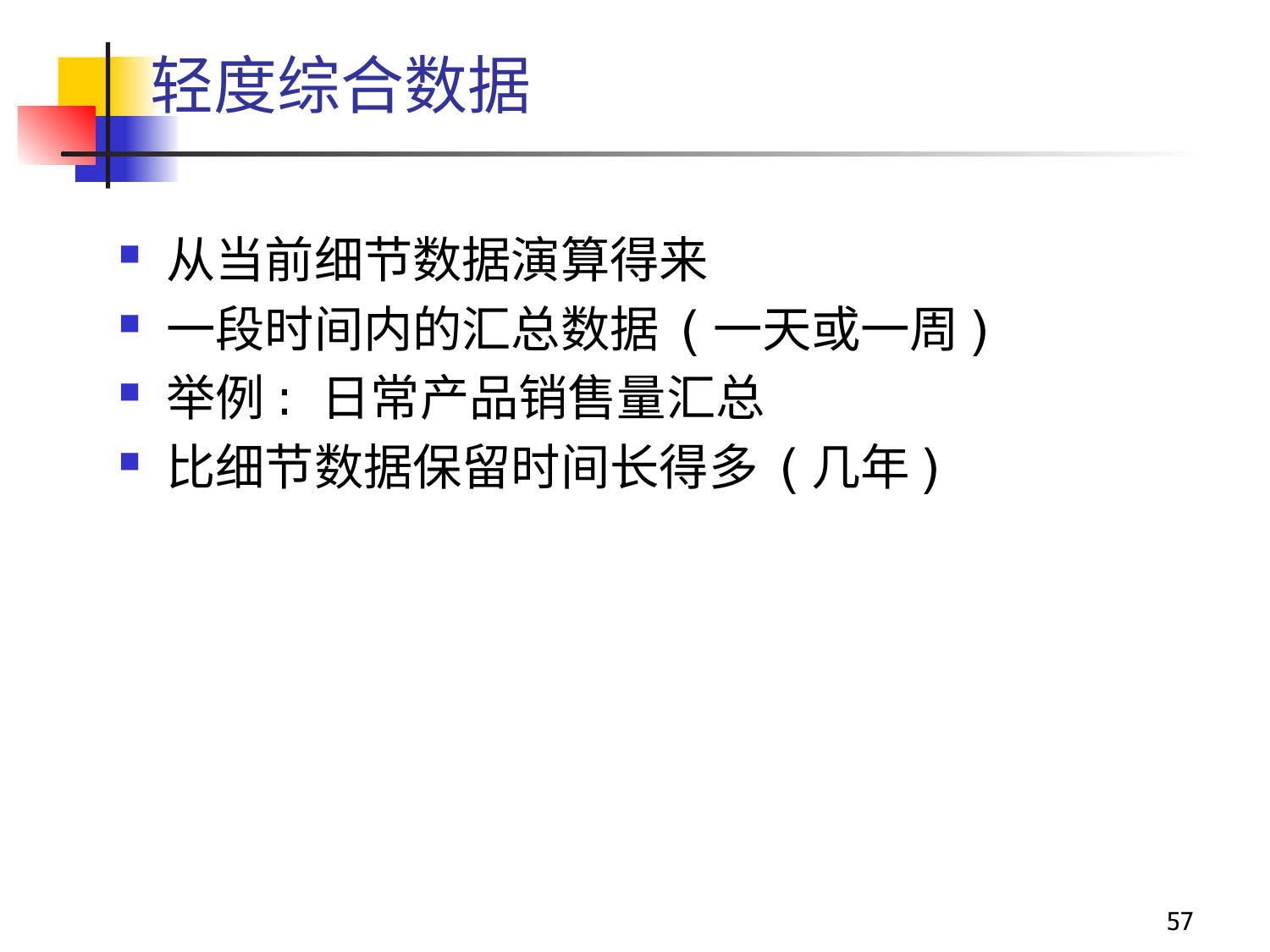

# 轻度综合数据
从当前细节数据演算得来
一段时间内的汇总数据 (一天或一周)
举例: 日常产品销售量汇总
比细节数据保留时间长得多 (几年)
57